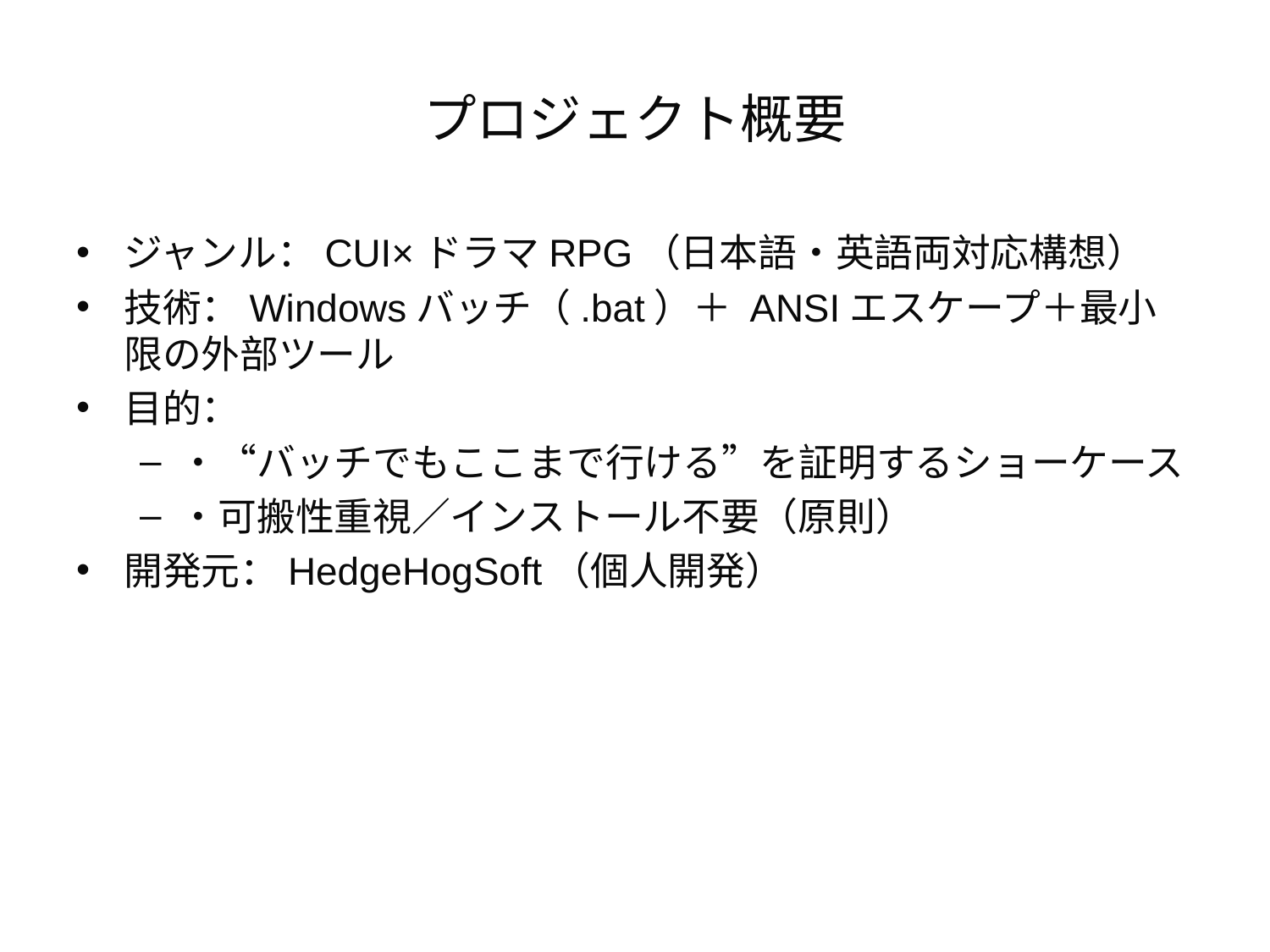

# プロジェクト概要
ジャンル：CUI×ドラマRPG（日本語・英語両対応構想）
技術：Windowsバッチ（.bat）＋ ANSIエスケープ＋最小限の外部ツール
目的：
・“バッチでもここまで行ける”を証明するショーケース
・可搬性重視／インストール不要（原則）
開発元：HedgeHogSoft（個人開発）